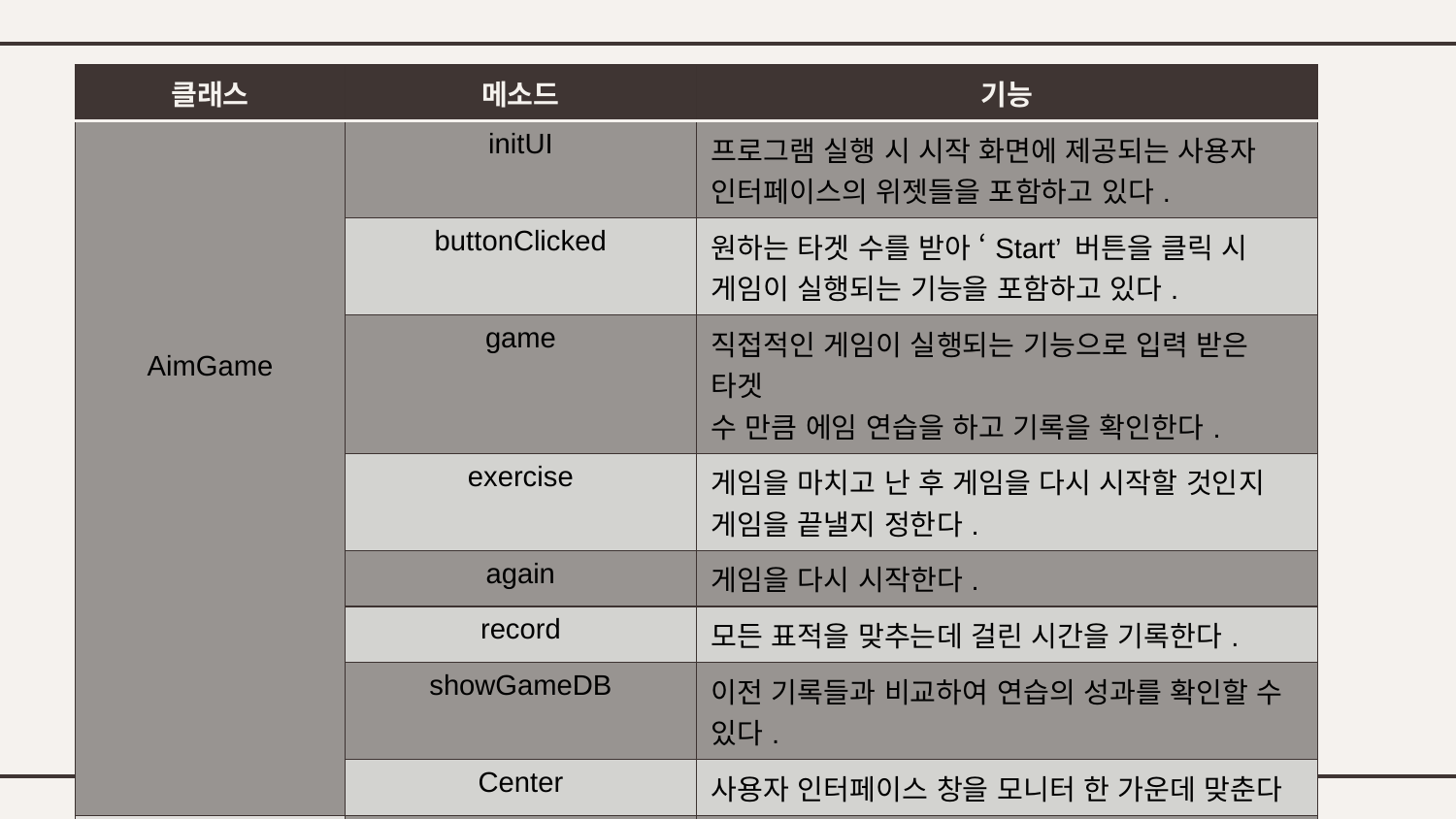

| 클래스 | 메소드 | 기능 |
| --- | --- | --- |
| AimGame | initUI | 프로그램 실행 시 시작 화면에 제공되는 사용자 인터페이스의 위젯들을 포함하고 있다. |
|  | buttonClicked | 원하는 타겟 수를 받아 ‘Start’ 버튼을 클릭 시 게임이 실행되는 기능을 포함하고 있다. |
|  | game | 직접적인 게임이 실행되는 기능으로 입력 받은 타겟 수 만큼 에임 연습을 하고 기록을 확인한다. |
|  | exercise | 게임을 마치고 난 후 게임을 다시 시작할 것인지 게임을 끝낼지 정한다. |
|  | again | 게임을 다시 시작한다. |
|  | record | 모든 표적을 맞추는데 걸린 시간을 기록한다. |
|  | showGameDB | 이전 기록들과 비교하여 연습의 성과를 확인할 수 있다. |
|  | Center | 사용자 인터페이스 창을 모니터 한 가운데 맞춘다 |
| GameDB | readGameDB | ‘gamedb.dat’ 파일을 읽어낸다, |
|  | writeGameDB | ‘gamedb.dat’ 파일에 기록을 추가한다. |